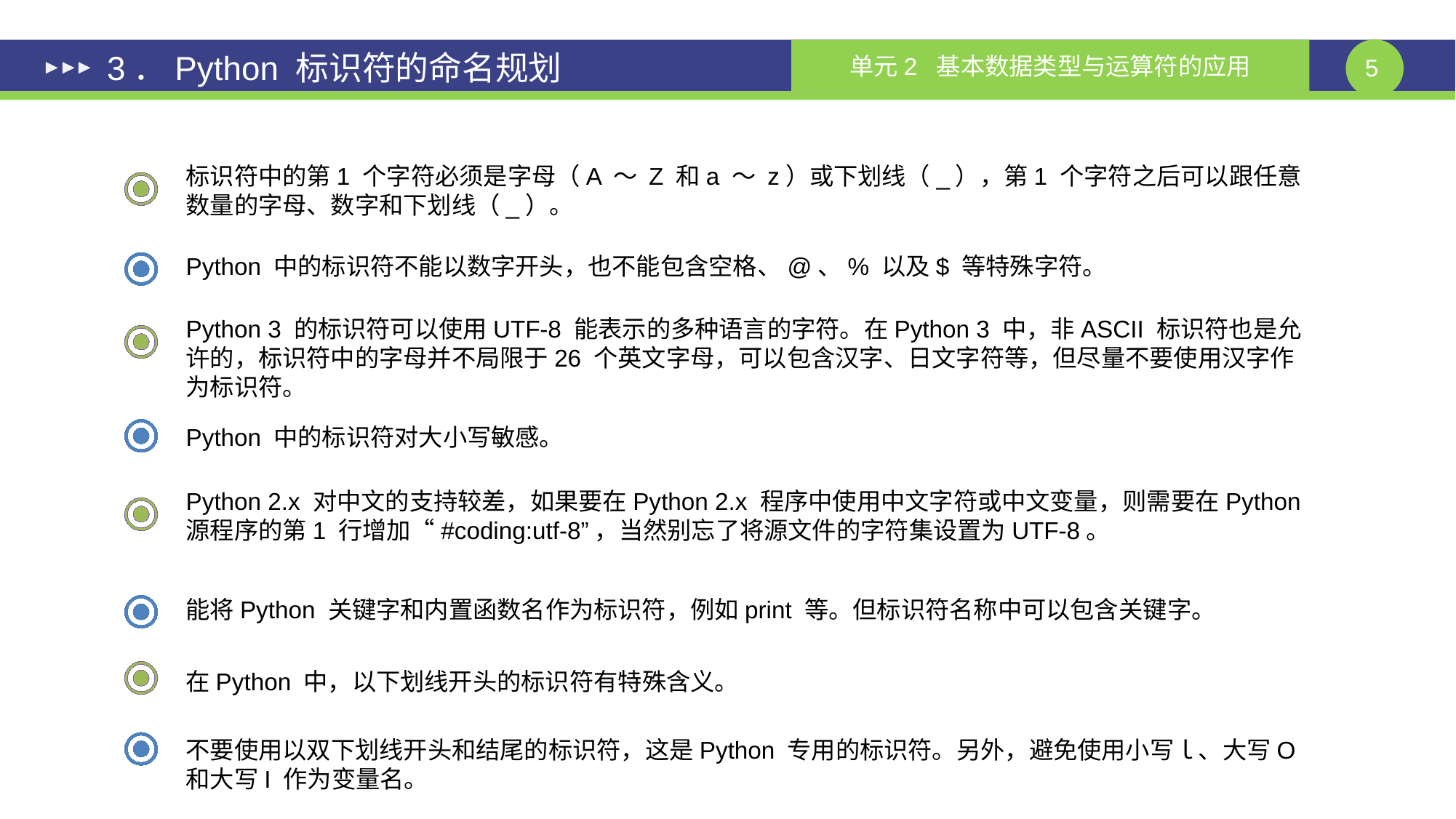

# 3．Python 标识符的命名规划
标识符中的第1 个字符必须是字母（A ～ Z 和a ～ z）或下划线（_），第1 个字符之后可以跟任意数量的字母、数字和下划线（_）。

Python 中的标识符不能以数字开头，也不能包含空格、@、% 以及$ 等特殊字符。

Python 3 的标识符可以使用UTF-8 能表示的多种语言的字符。在Python 3 中，非ASCII 标识符也是允许的，标识符中的字母并不局限于26 个英文字母，可以包含汉字、日文字符等，但尽量不要使用汉字作为标识符。

Python 中的标识符对大小写敏感。

Python 2.x 对中文的支持较差，如果要在Python 2.x 程序中使用中文字符或中文变量，则需要在Python 源程序的第1 行增加“#coding:utf-8”，当然别忘了将源文件的字符集设置为UTF-8。

能将Python 关键字和内置函数名作为标识符，例如print 等。但标识符名称中可以包含关键字。

在Python 中，以下划线开头的标识符有特殊含义。

不要使用以双下划线开头和结尾的标识符，这是Python 专用的标识符。另外，避免使用小写ｌ、大写O 和大写I 作为变量名。